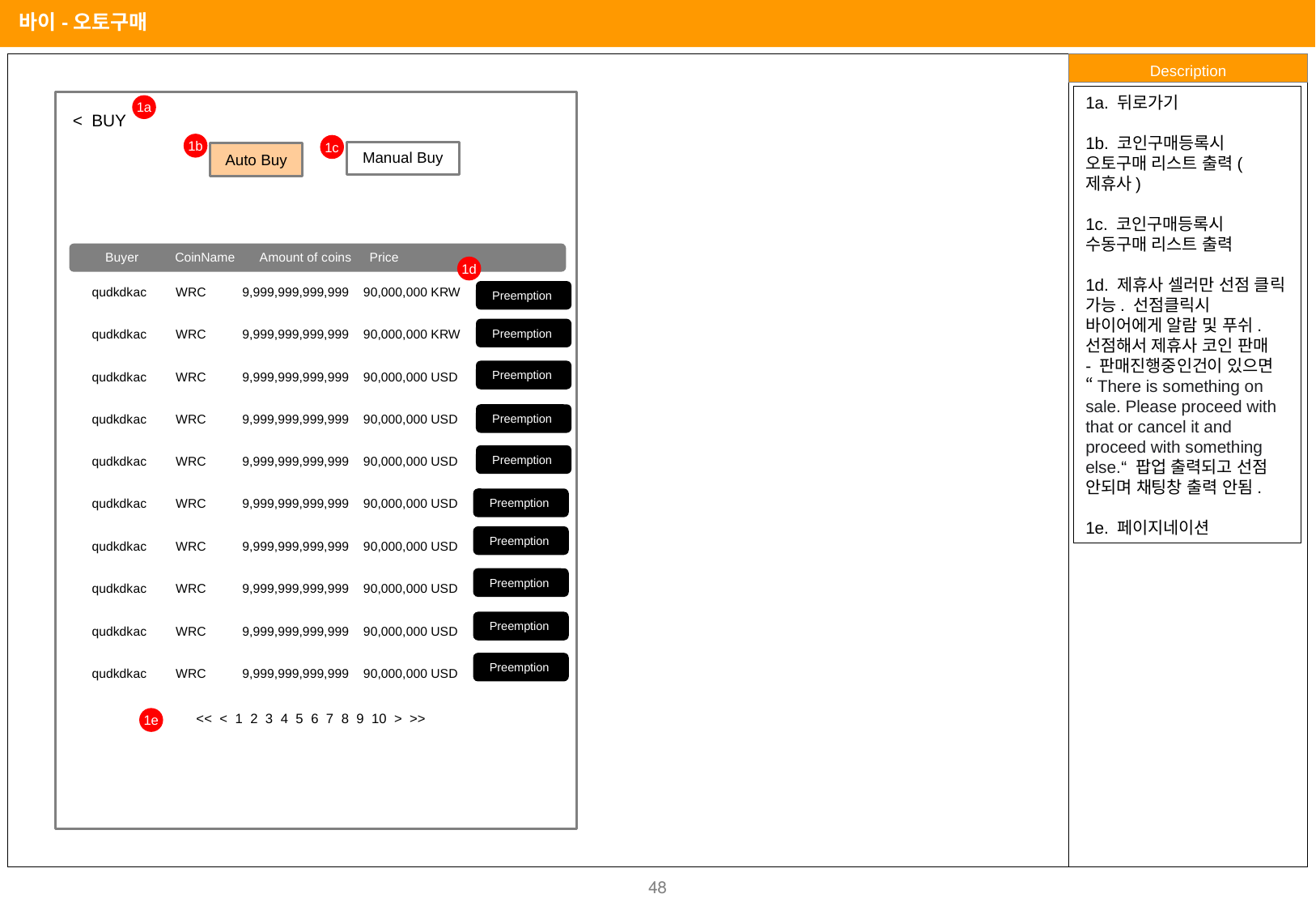

바이-오토구매
1a. 뒤로가기

1b. 코인구매등록시 오토구매 리스트 출력(제휴사)

1c. 코인구매등록시 수동구매 리스트 출력

1d. 제휴사 셀러만 선점 클릭 가능. 선점클릭시 바이어에게 알람 및 푸쉬. 선점해서 제휴사 코인 판매
- 판매진행중인건이 있으면 “There is something on sale. Please proceed with that or cancel it and proceed with something else. “ 팝업 출력되고 선점 안되며 채팅창 출력 안됨.

1e. 페이지네이션

1a
<  BUY
1b
1c
Manual Buy
Auto Buy

Buyer          CoinName       Amount of coins     Price
1d
qudkdkac        WRC          9,999,999,999,999    90,000,000 KRW
Preemption
Preemption
qudkdkac        WRC          9,999,999,999,999    90,000,000 KRW
Preemption
qudkdkac        WRC          9,999,999,999,999    90,000,000 USD
Preemption
qudkdkac        WRC          9,999,999,999,999    90,000,000 USD
Preemption
qudkdkac        WRC          9,999,999,999,999    90,000,000 USD
Preemption
qudkdkac        WRC          9,999,999,999,999    90,000,000 USD
Preemption
qudkdkac        WRC          9,999,999,999,999    90,000,000 USD
Preemption
qudkdkac        WRC          9,999,999,999,999    90,000,000 USD
Preemption
qudkdkac        WRC          9,999,999,999,999    90,000,000 USD
Preemption
qudkdkac        WRC          9,999,999,999,999    90,000,000 USD

<<  <  1  2  3  4  5  6  7  8  9  10  >  >>
1e